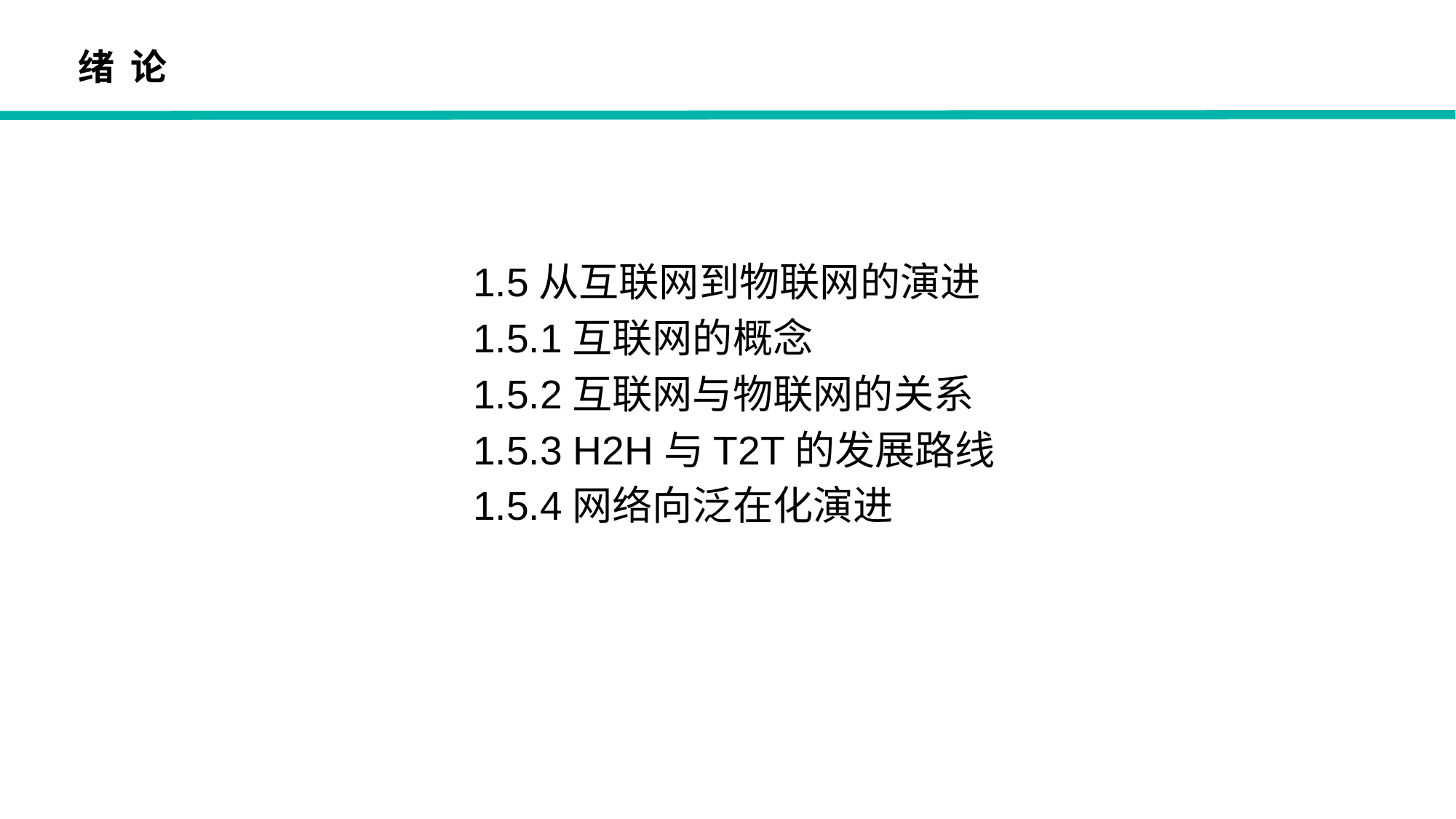

1.5从互联网到物联网的演进
1.5.1互联网的概念
1.5.2互联网与物联网的关系
1.5.3 H2H与T2T的发展路线
1.5.4网络向泛在化演进